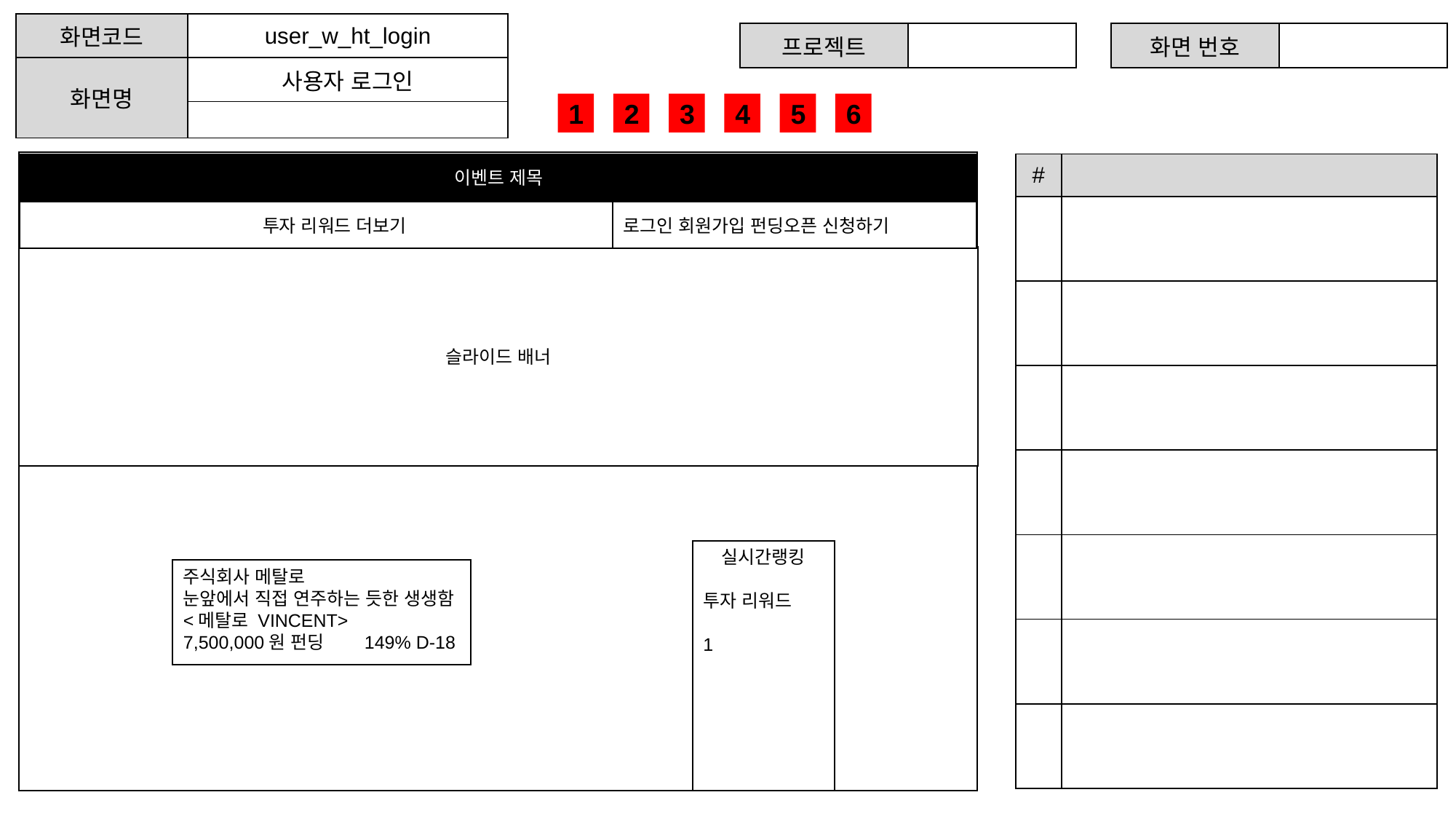

| 화면코드 | user\_w\_ht\_login |
| --- | --- |
| 화면명 | 사용자 로그인 |
|  |  |
| 프로젝트 |  |
| --- | --- |
| 화면 번호 |  |
| --- | --- |
1
2
3
4
5
6

이벤트 제목
로그인 회원가입 펀딩오픈 신청하기
투자 리워드 더보기
| # |  |
| --- | --- |
|  |  |
|  |  |
|  |  |
|  |  |
|  |  |
|  |  |
|  |  |
슬라이드 배너
실시간랭킹

투자 리워드

1
주식회사 메탈로
눈앞에서 직접 연주하는 듯한 생생함 <메탈로 VINCENT>
7,500,000원 펀딩       149% D-18